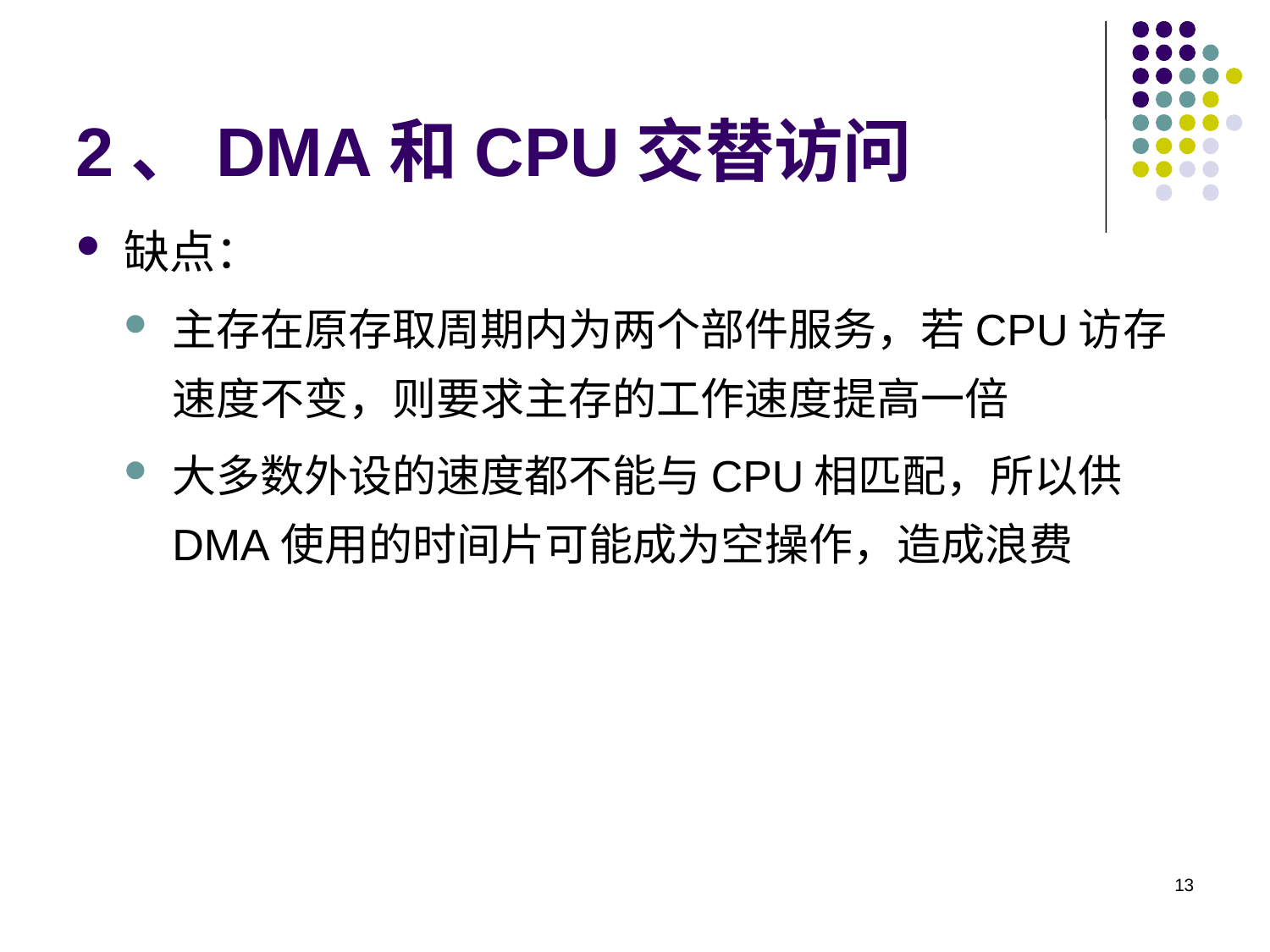

2、DMA和CPU交替访问
缺点：
主存在原存取周期内为两个部件服务，若CPU访存速度不变，则要求主存的工作速度提高一倍
大多数外设的速度都不能与CPU相匹配，所以供DMA使用的时间片可能成为空操作，造成浪费

13